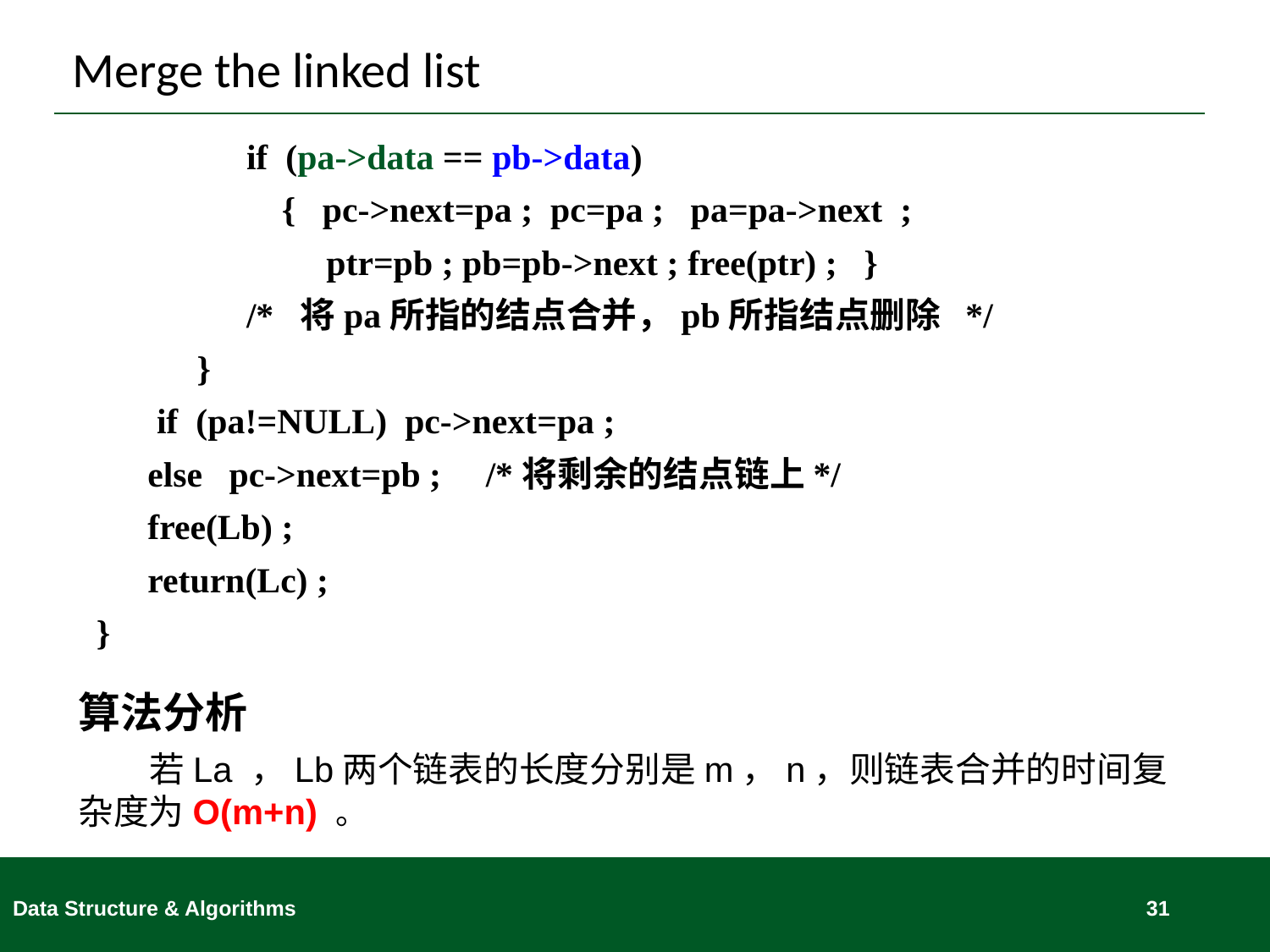

# Merge the linked list
if  (pa->data == pb->data)
    {   pc->next=pa ;  pc=pa ;   pa=pa->next  ;
         ptr=pb ; pb=pb->next ; free(ptr) ;   }
/*  将pa所指的结点合并，pb所指结点删除  */
}
 if  (pa!=NULL)  pc->next=pa ;
else   pc->next=pb ;     /*将剩余的结点链上*/
free(Lb) ;
return(Lc) ;
}
算法分析
        若La ，Lb两个链表的长度分别是m，n，则链表合并的时间复杂度为O(m+n) 。
Data Structure & Algorithms
31